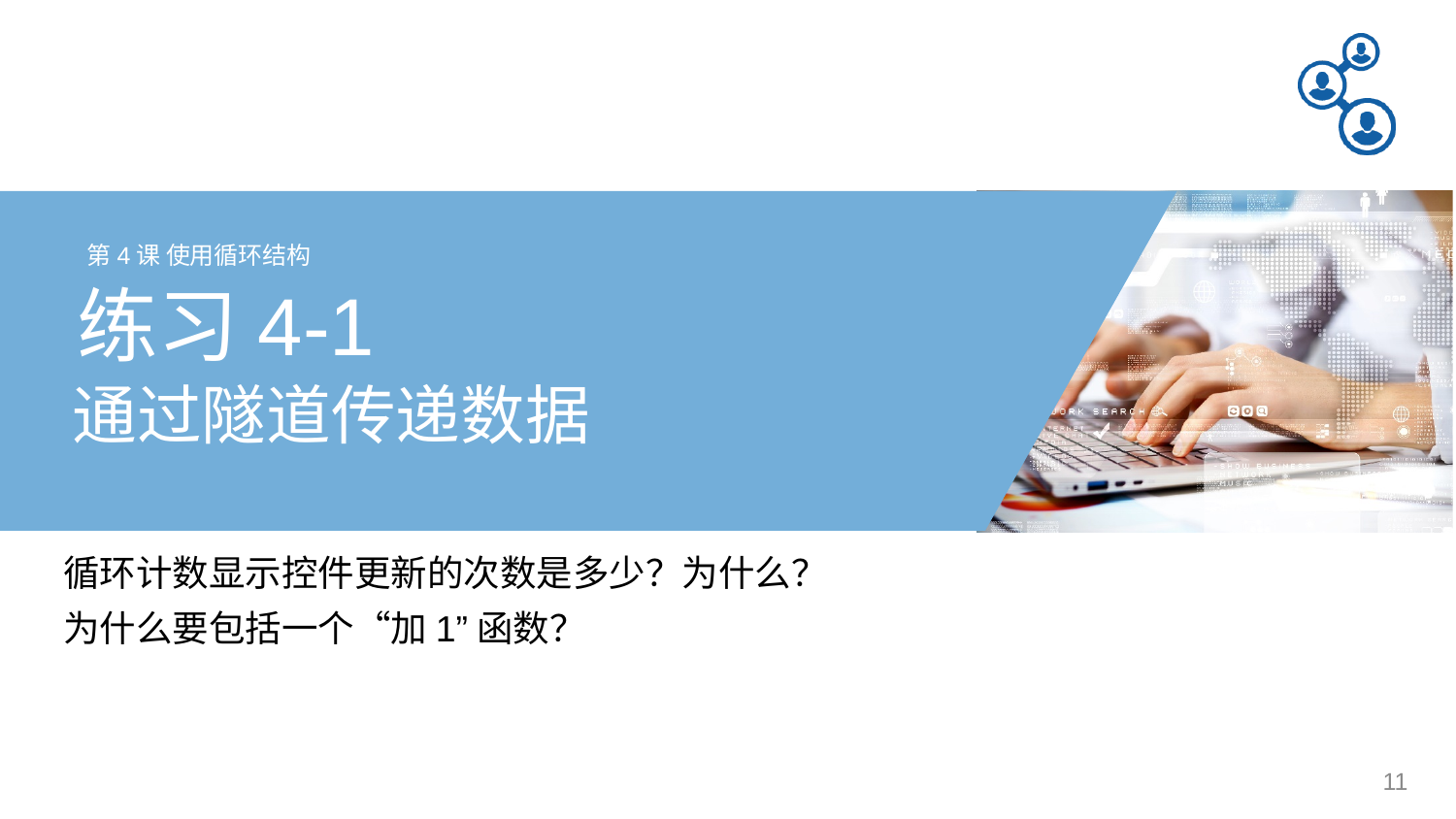

练习4-1
通过隧道传递数据
循环计数显示控件更新的次数是多少？为什么？
为什么要包括一个“加1”函数？
11